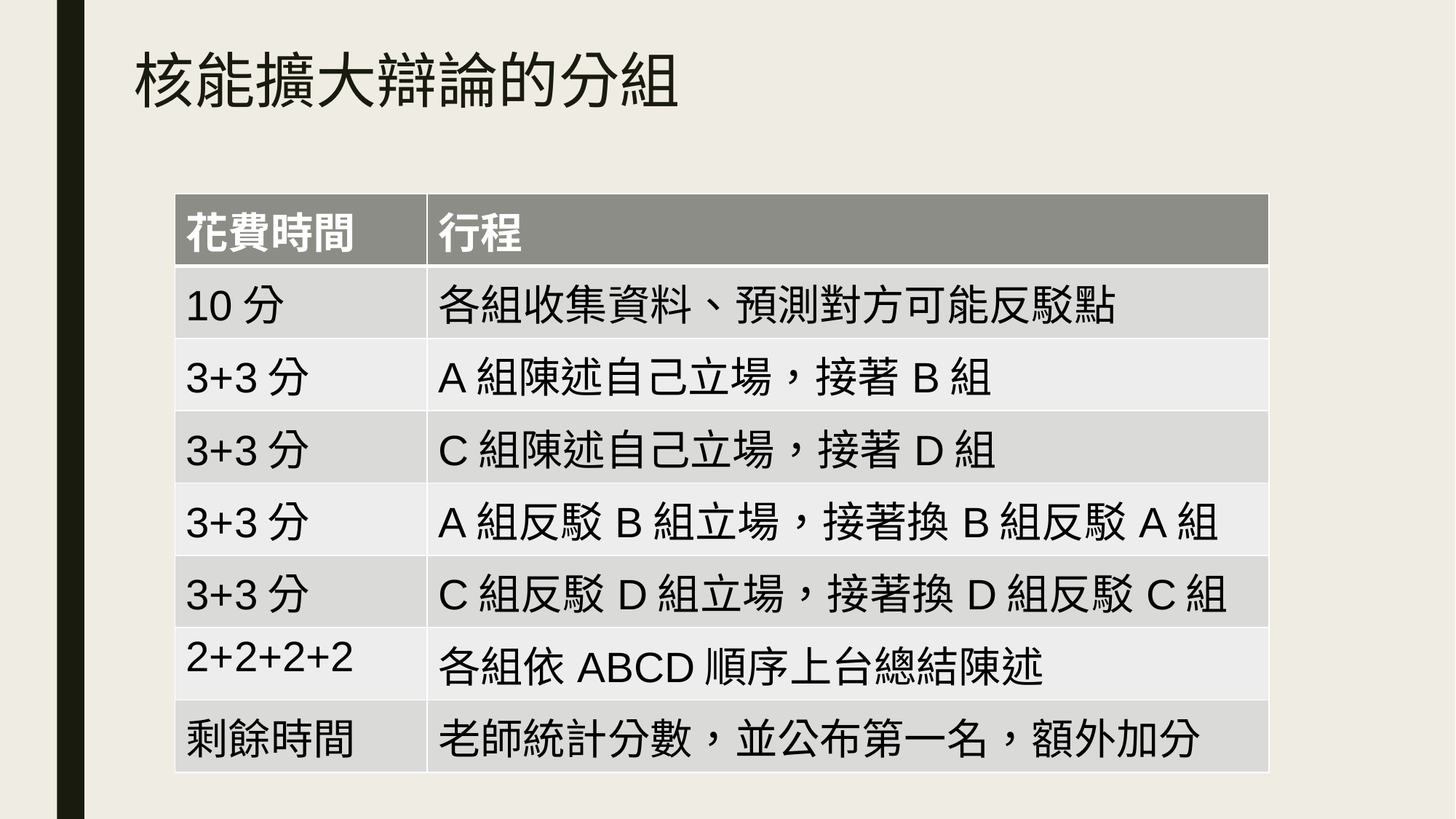

核能擴大辯論的分組
| 花費時間 | 行程 |
| --- | --- |
| 10分 | 各組收集資料、預測對方可能反駁點 |
| 3+3分 | A組陳述自己立場，接著B組 |
| 3+3分 | C組陳述自己立場，接著D組 |
| 3+3分 | A組反駁B組立場，接著換B組反駁A組 |
| 3+3分 | C組反駁D組立場，接著換D組反駁C組 |
| 2+2+2+2 | 各組依ABCD順序上台總結陳述 |
| 剩餘時間 | 老師統計分數，並公布第一名，額外加分 |